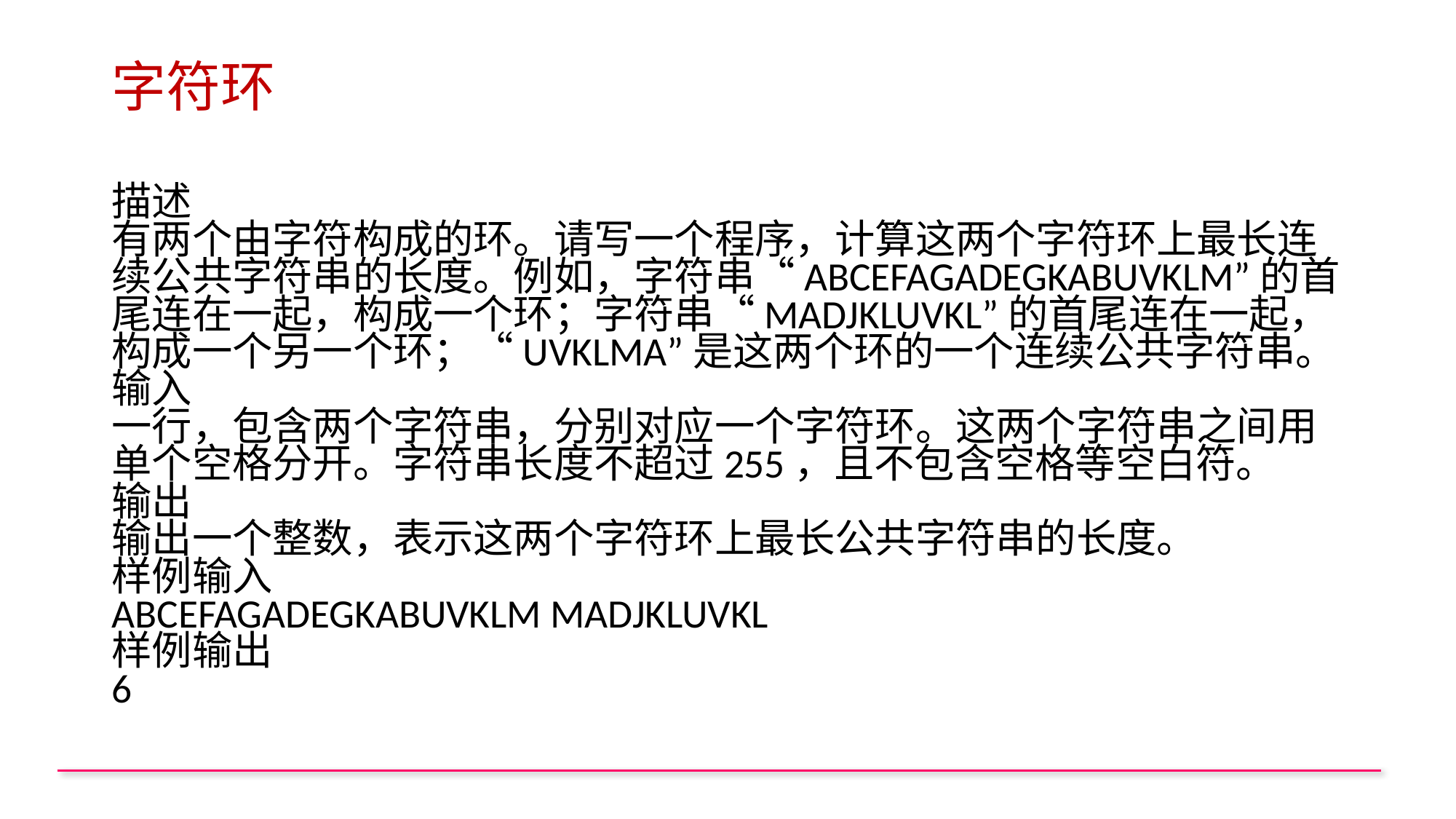

# 字符环
描述
有两个由字符构成的环。请写一个程序，计算这两个字符环上最长连续公共字符串的长度。例如，字符串“ABCEFAGADEGKABUVKLM”的首尾连在一起，构成一个环；字符串“MADJKLUVKL”的首尾连在一起，构成一个另一个环；“UVKLMA”是这两个环的一个连续公共字符串。
输入
一行，包含两个字符串，分别对应一个字符环。这两个字符串之间用单个空格分开。字符串长度不超过255，且不包含空格等空白符。
输出
输出一个整数，表示这两个字符环上最长公共字符串的长度。
样例输入
ABCEFAGADEGKABUVKLM MADJKLUVKL
样例输出
6